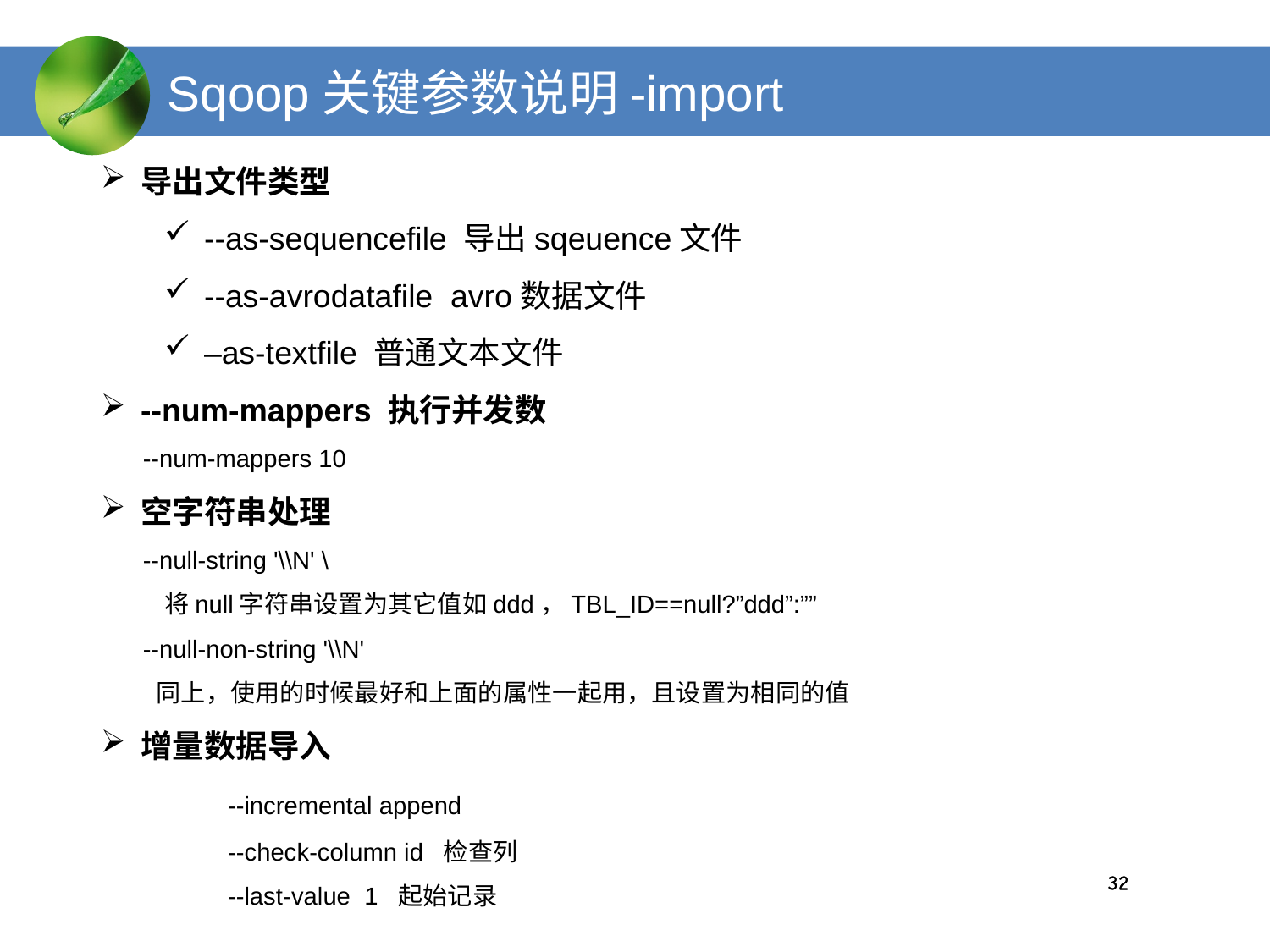

# Sqoop关键参数说明-import
导出文件类型
--as-sequencefile 导出sqeuence文件
--as-avrodatafile  avro数据文件
–as-textfile 普通文本文件
--num-mappers 执行并发数
      --num-mappers 10
空字符串处理
      --null-string '\\N' \
将null字符串设置为其它值如ddd，TBL_ID==null?”ddd”:””
      --null-non-string '\\N'
         同上，使用的时候最好和上面的属性一起用，且设置为相同的值
增量数据导入
	--incremental append
	--check-column id  检查列
	--last-value  1  起始记录